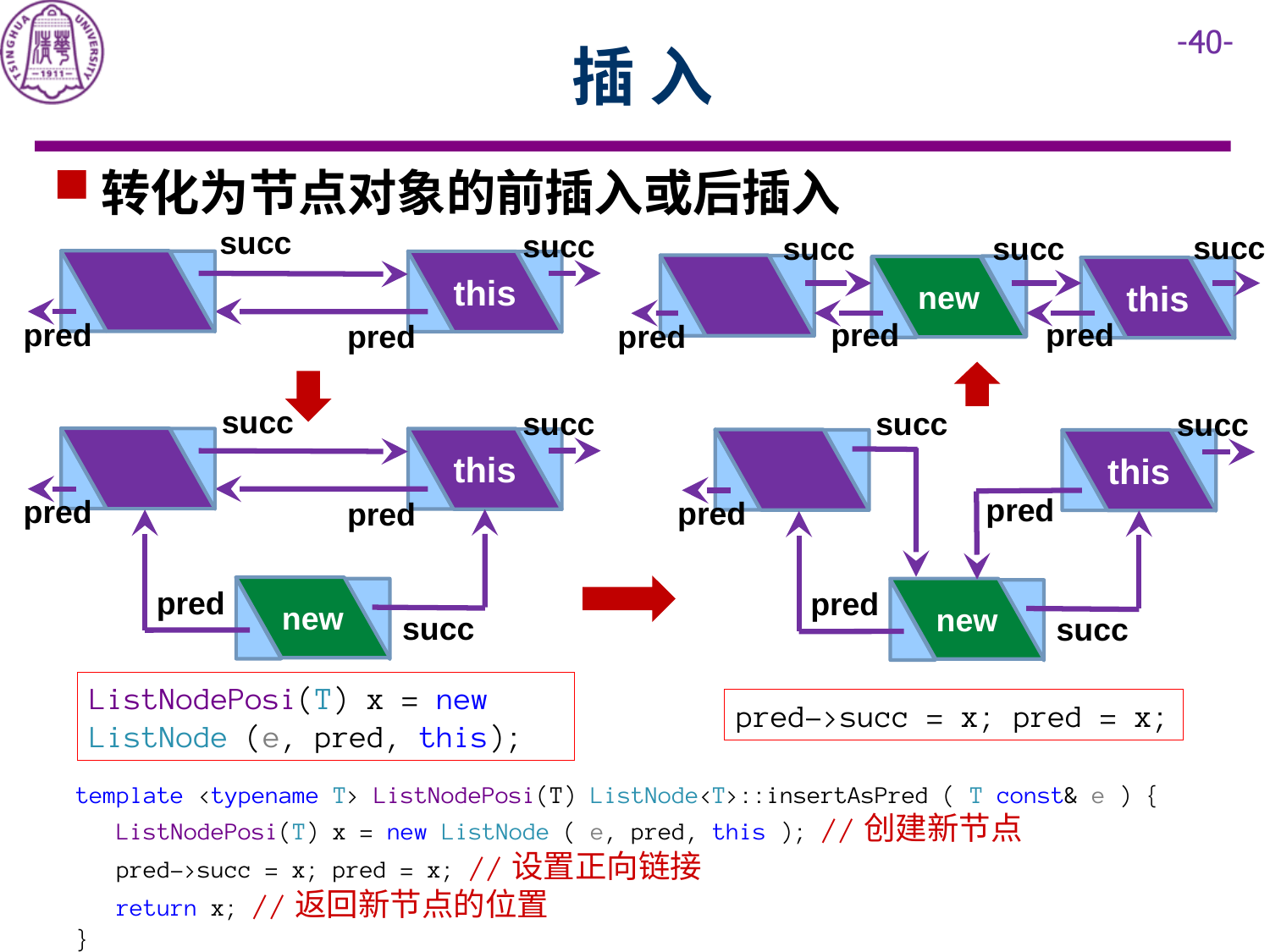

# 插 入
转化为节点对象的前插入或后插入
succ
succ
succ
succ
succ

new

this

pred
pred
pred

this

pred
pred

succ

this

pred
pred
pred
new

succ
succ
succ
succ

this

pred
pred
pred
new

succ

ListNodePosi(T) x = new ListNode (e, pred, this);
pred->succ = x; pred = x;
template <typename T> ListNodePosi(T) ListNode<T>::insertAsPred ( T const& e ) {
   ListNodePosi(T) x = new ListNode ( e, pred, this ); //创建新节点
   pred->succ = x; pred = x; //设置正向链接
   return x; //返回新节点的位置
}